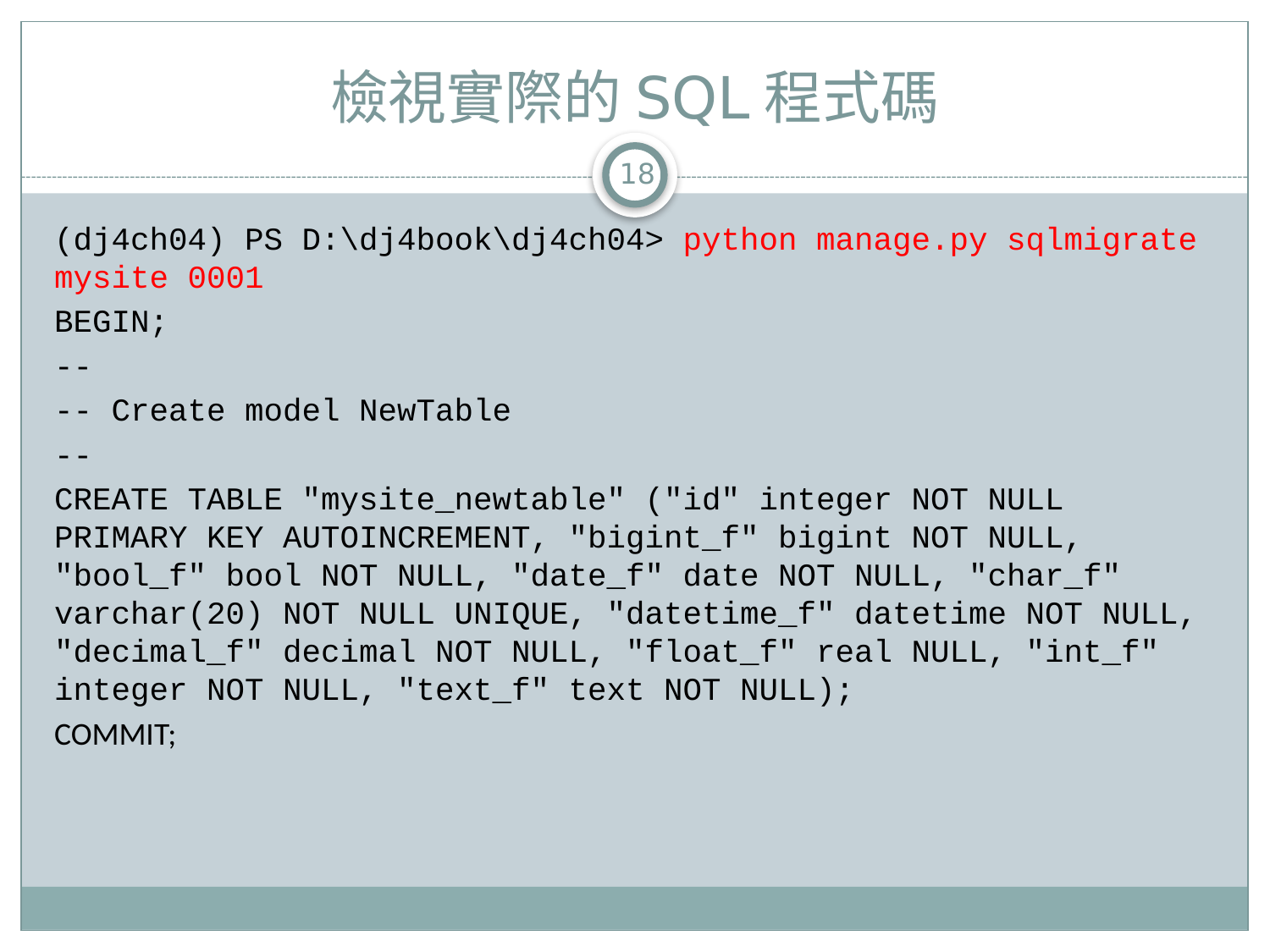

# 檢視實際的SQL程式碼
18
(dj4ch04) PS D:\dj4book\dj4ch04> python manage.py sqlmigrate mysite 0001
BEGIN;
--
-- Create model NewTable
--
CREATE TABLE "mysite_newtable" ("id" integer NOT NULL PRIMARY KEY AUTOINCREMENT, "bigint_f" bigint NOT NULL, "bool_f" bool NOT NULL, "date_f" date NOT NULL, "char_f" varchar(20) NOT NULL UNIQUE, "datetime_f" datetime NOT NULL, "decimal_f" decimal NOT NULL, "float_f" real NULL, "int_f" integer NOT NULL, "text_f" text NOT NULL);
COMMIT;